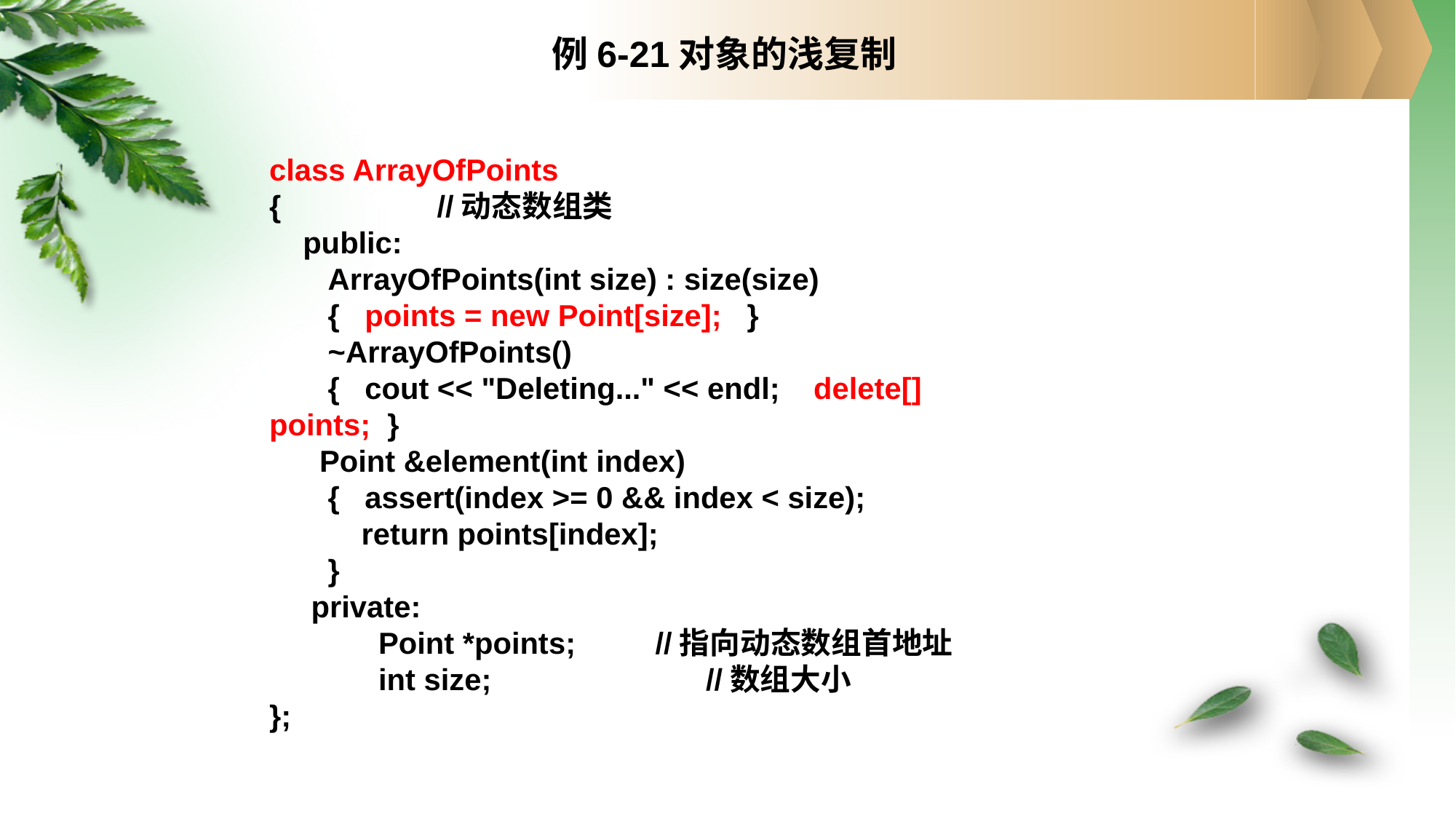

# 例6-21对象的浅复制
class ArrayOfPoints
{	       //动态数组类
    public:
       ArrayOfPoints(int size) : size(size)
       {   points = new Point[size];   }
       ~ArrayOfPoints()
       {   cout << "Deleting..." << endl;    delete[] points;  }
      Point &element(int index)
       {   assert(index >= 0 && index < size);
           return points[index];
       }
     private:
	Point *points;	       //指向动态数组首地址
	int size;		//数组大小
};